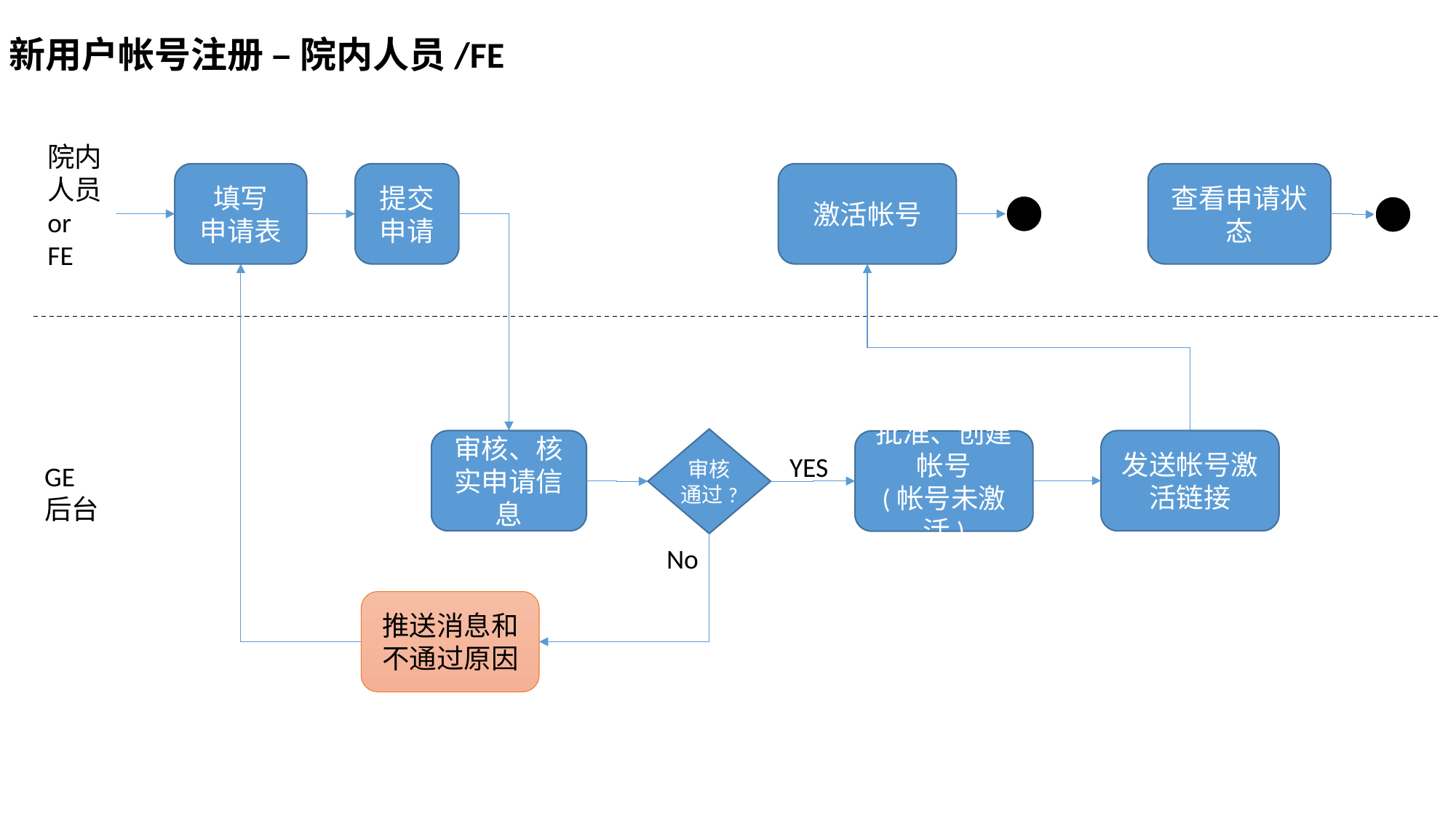

新用户帐号注册 – 院内人员/FE
院内人员
or
FE
填写
申请表
提交申请
激活帐号
查看申请状态

审核通过?
审核、核实申请信息
发送帐号激活链接
批准、创建帐号
(帐号未激活)
YES
GE
后台
No
推送消息和不通过原因